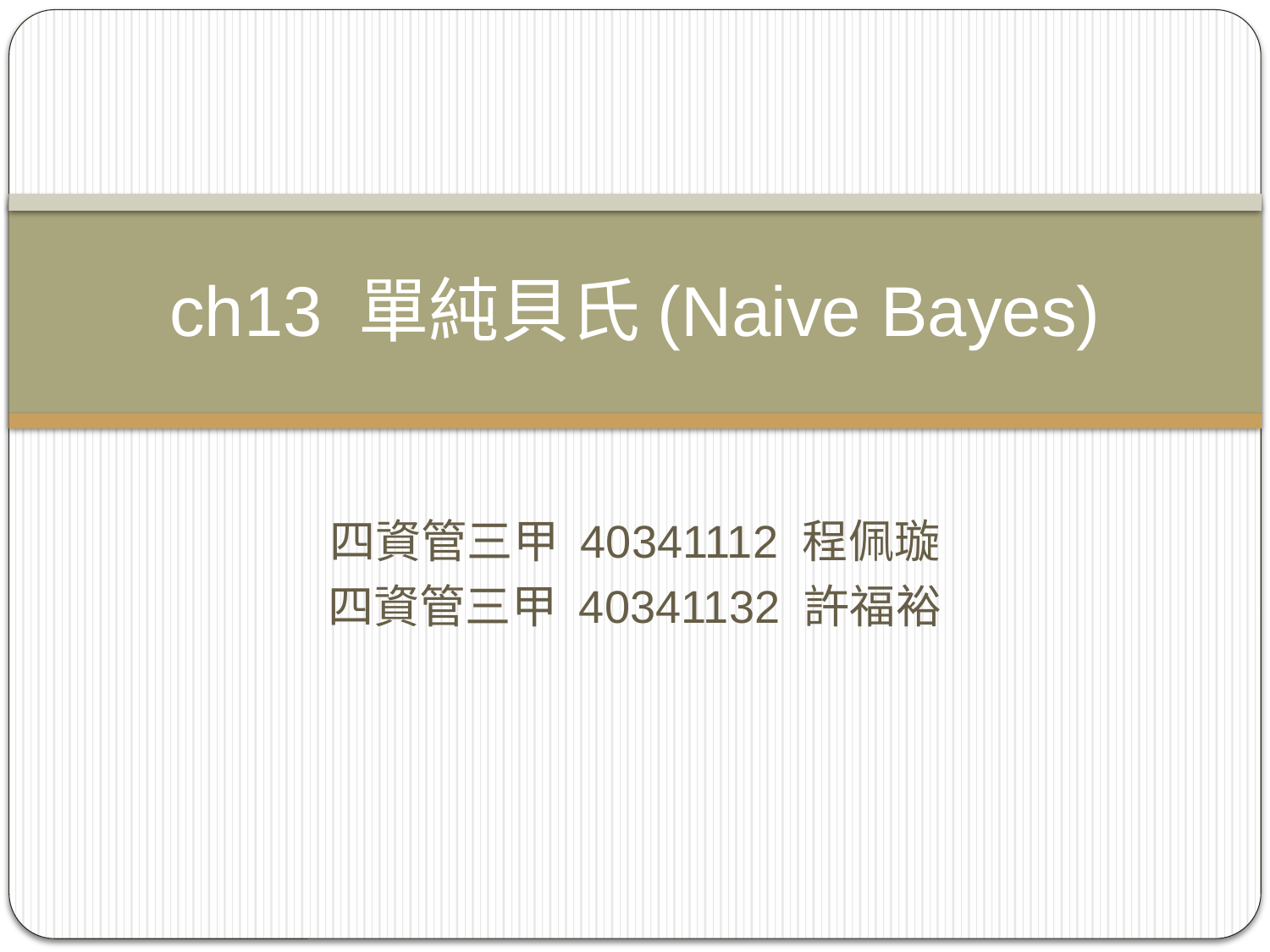

# ch13 單純貝氏(Naive Bayes)
四資管三甲 40341112 程佩璇
四資管三甲 40341132 許福裕